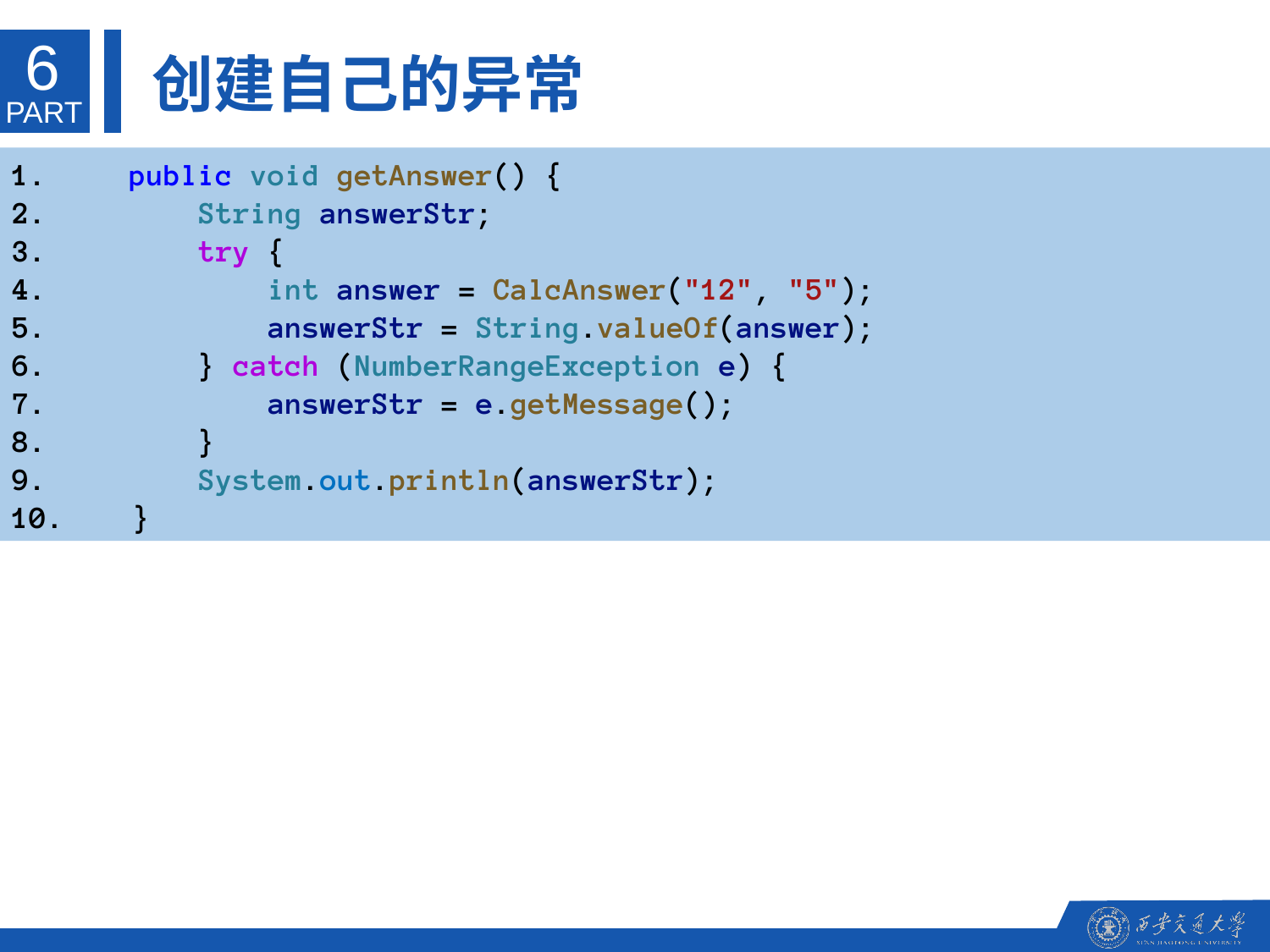

6
创建自己的异常
PART
    public void getAnswer() {
        String answerStr;
        try {
            int answer = CalcAnswer("12", "5");
            answerStr = String.valueOf(answer);
        } catch (NumberRangeException e) {
            answerStr = e.getMessage();
        }
        System.out.println(answerStr);
    }